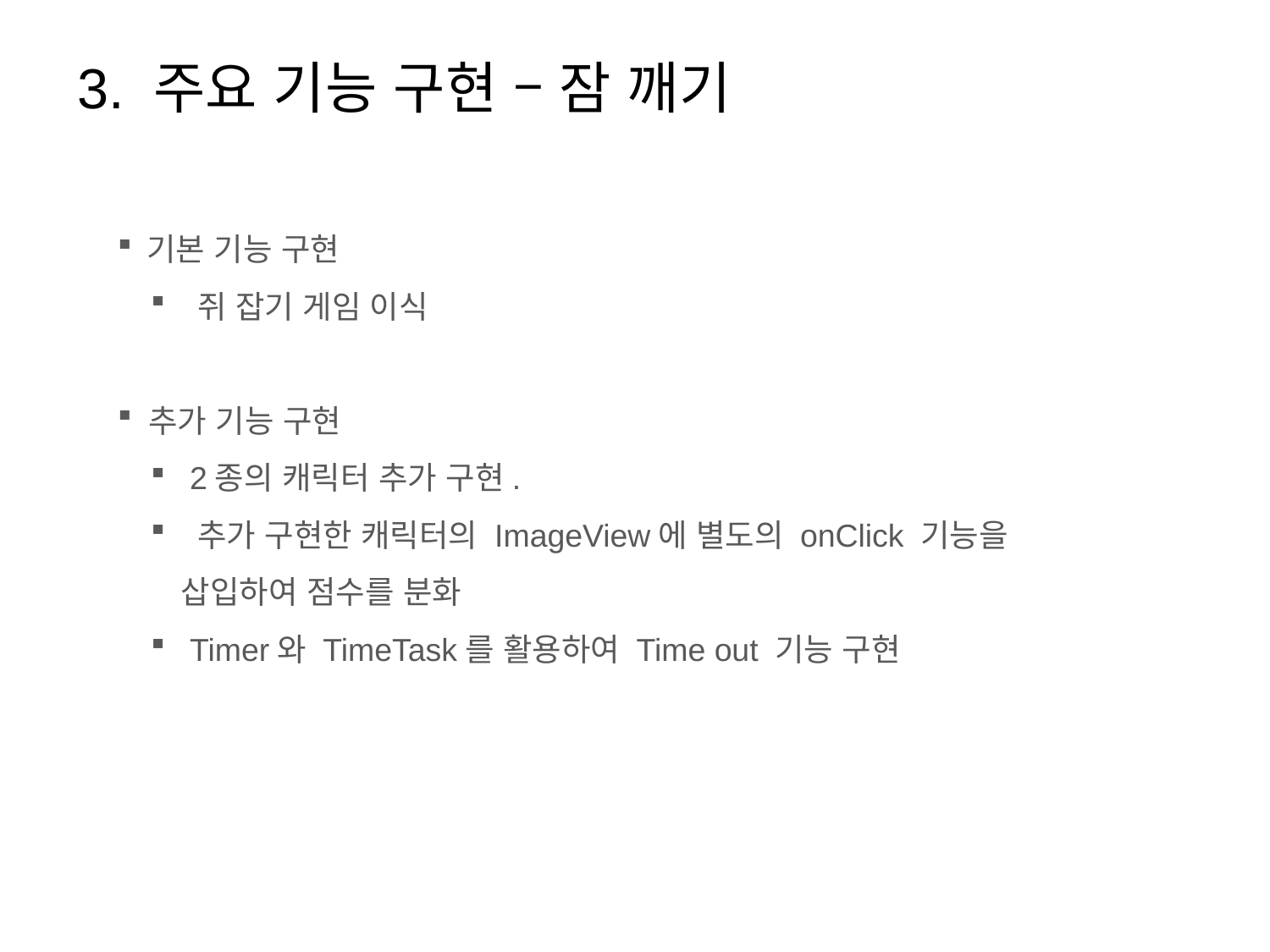

3. 주요 기능 구현 – 잠 깨기

 기본 기능 구현
 쥐 잡기 게임 이식

 추가 기능 구현
 2종의 캐릭터 추가 구현.
 추가 구현한 캐릭터의 ImageView에 별도의 onClick 기능을 삽입하여 점수를 분화
 Timer와 TimeTask를 활용하여 Time out 기능 구현